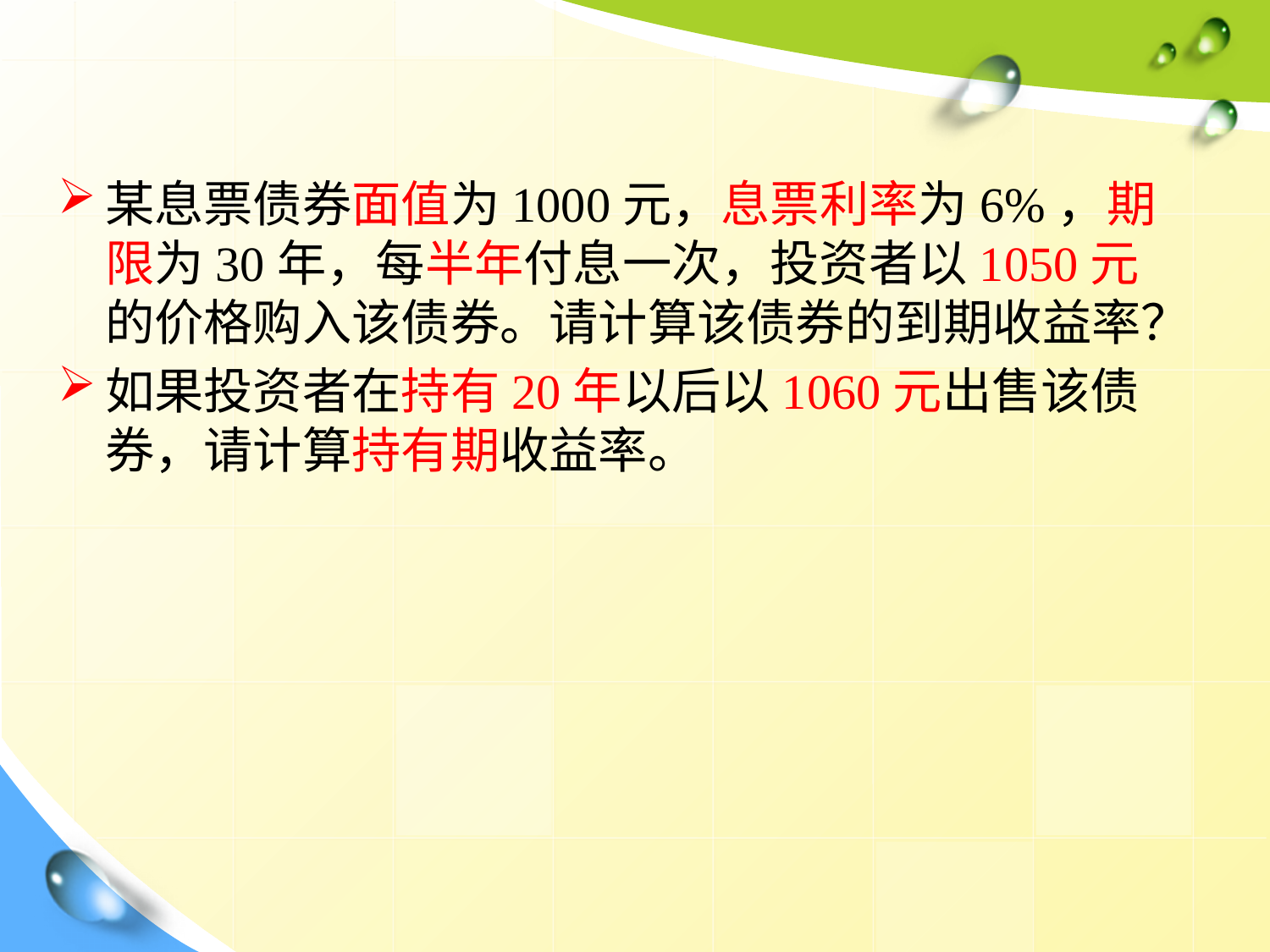

某息票债券面值为1000元，息票利率为6%，期限为30年，每半年付息一次，投资者以1050元的价格购入该债券。请计算该债券的到期收益率？
如果投资者在持有20年以后以1060元出售该债券，请计算持有期收益率。